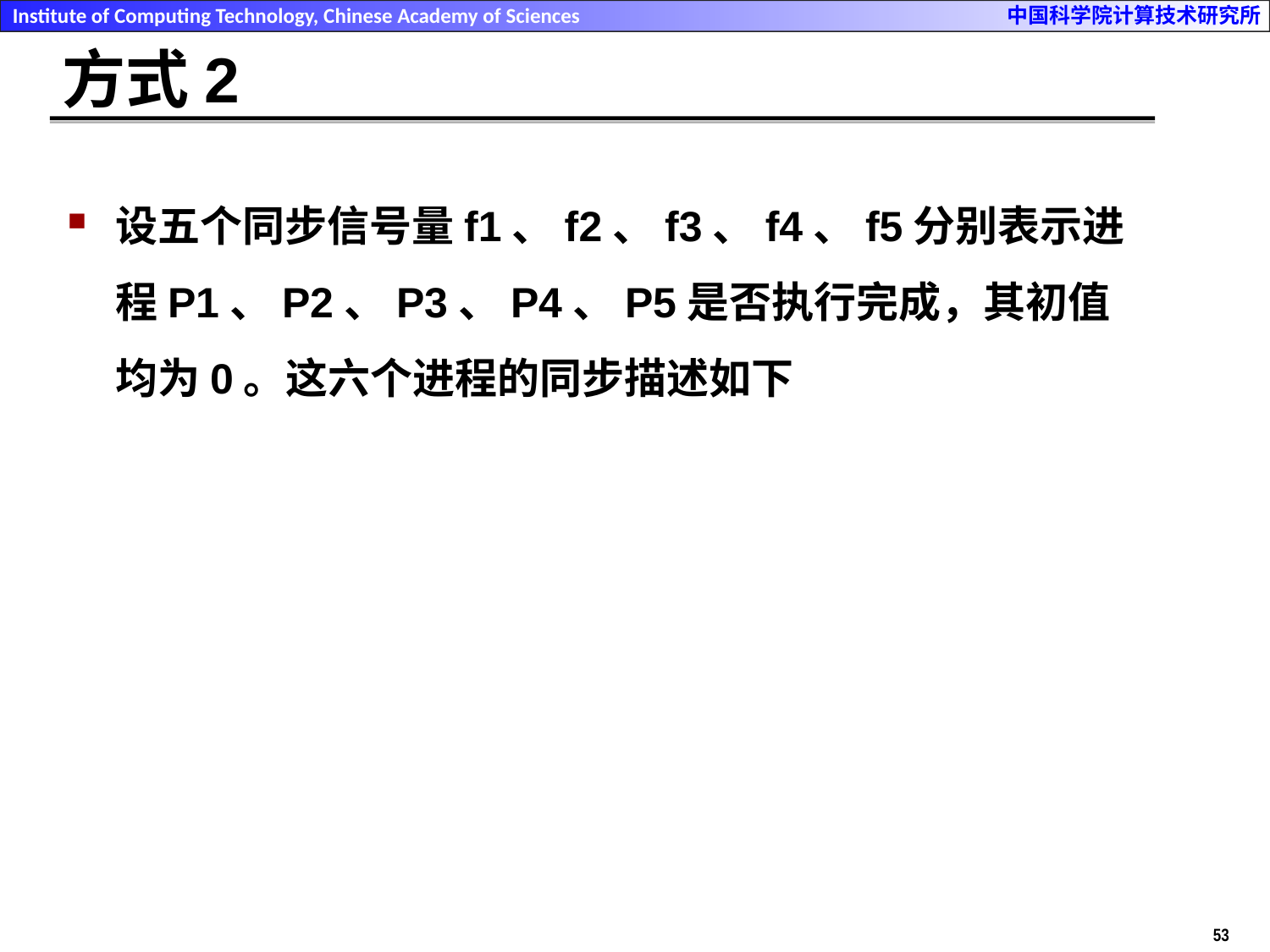

# 方式2
设五个同步信号量f1、f2、f3、f4、f5分别表示进程P1、P2、P3、P4、P5是否执行完成，其初值均为0。这六个进程的同步描述如下